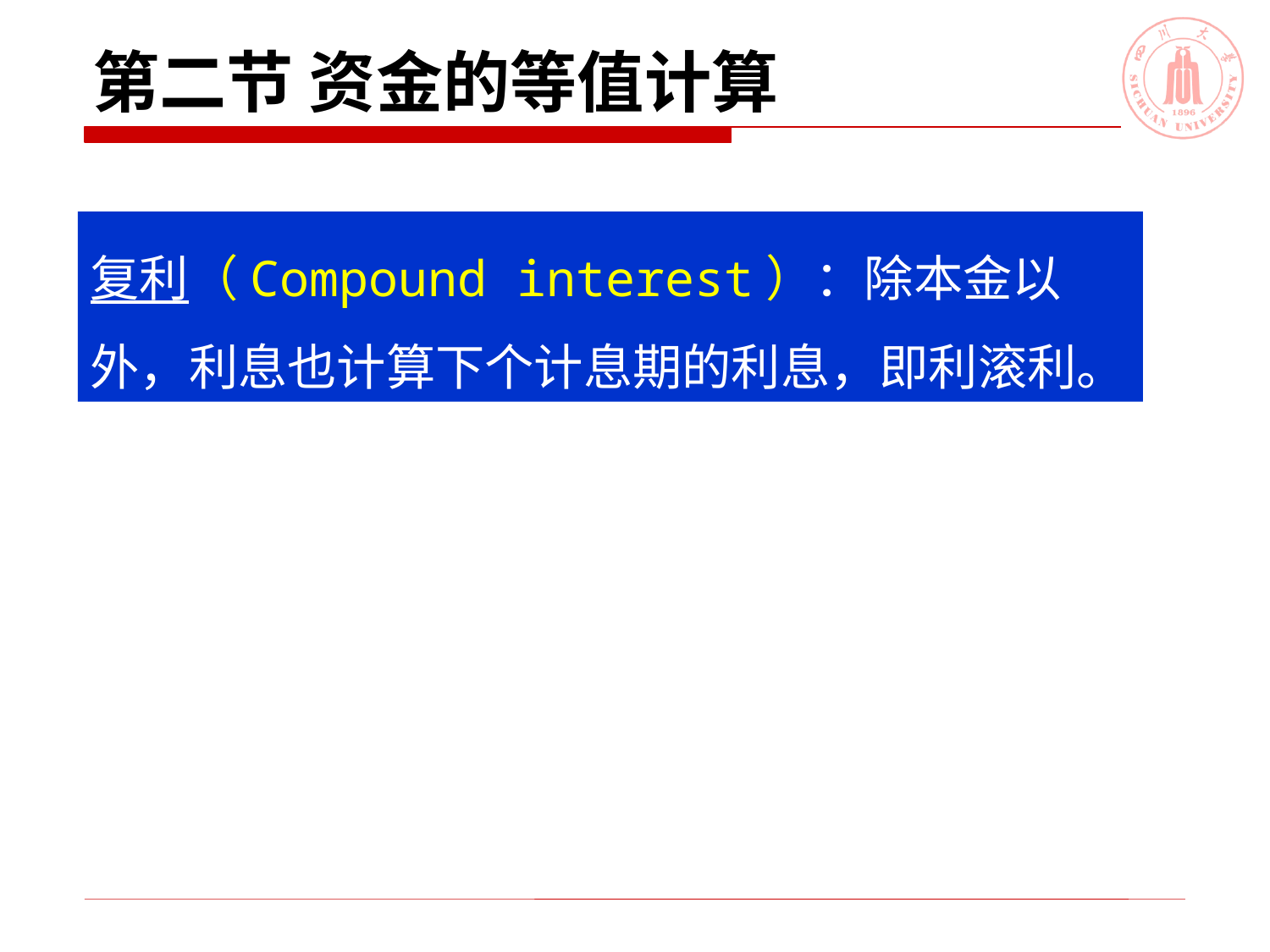

# 第二节 资金的等值计算
复利（Compound interest）：除本金以外，利息也计算下个计息期的利息，即利滚利。